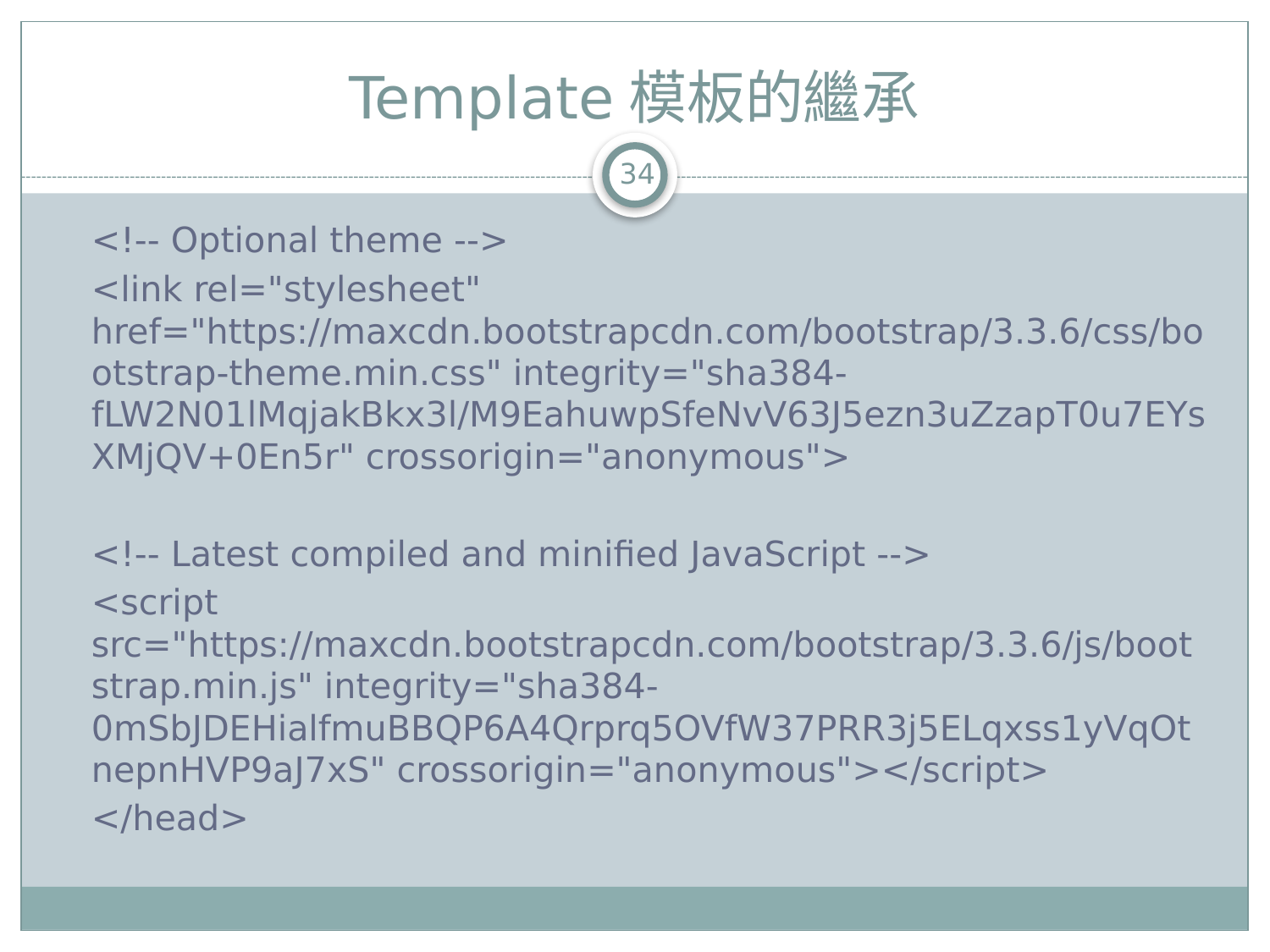

# Template模板的繼承
34
<!-- Optional theme -->
<link rel="stylesheet" href="https://maxcdn.bootstrapcdn.com/bootstrap/3.3.6/css/bootstrap-theme.min.css" integrity="sha384-fLW2N01lMqjakBkx3l/M9EahuwpSfeNvV63J5ezn3uZzapT0u7EYsXMjQV+0En5r" crossorigin="anonymous">

<!-- Latest compiled and minified JavaScript -->
<script src="https://maxcdn.bootstrapcdn.com/bootstrap/3.3.6/js/bootstrap.min.js" integrity="sha384-0mSbJDEHialfmuBBQP6A4Qrprq5OVfW37PRR3j5ELqxss1yVqOtnepnHVP9aJ7xS" crossorigin="anonymous"></script>
</head>